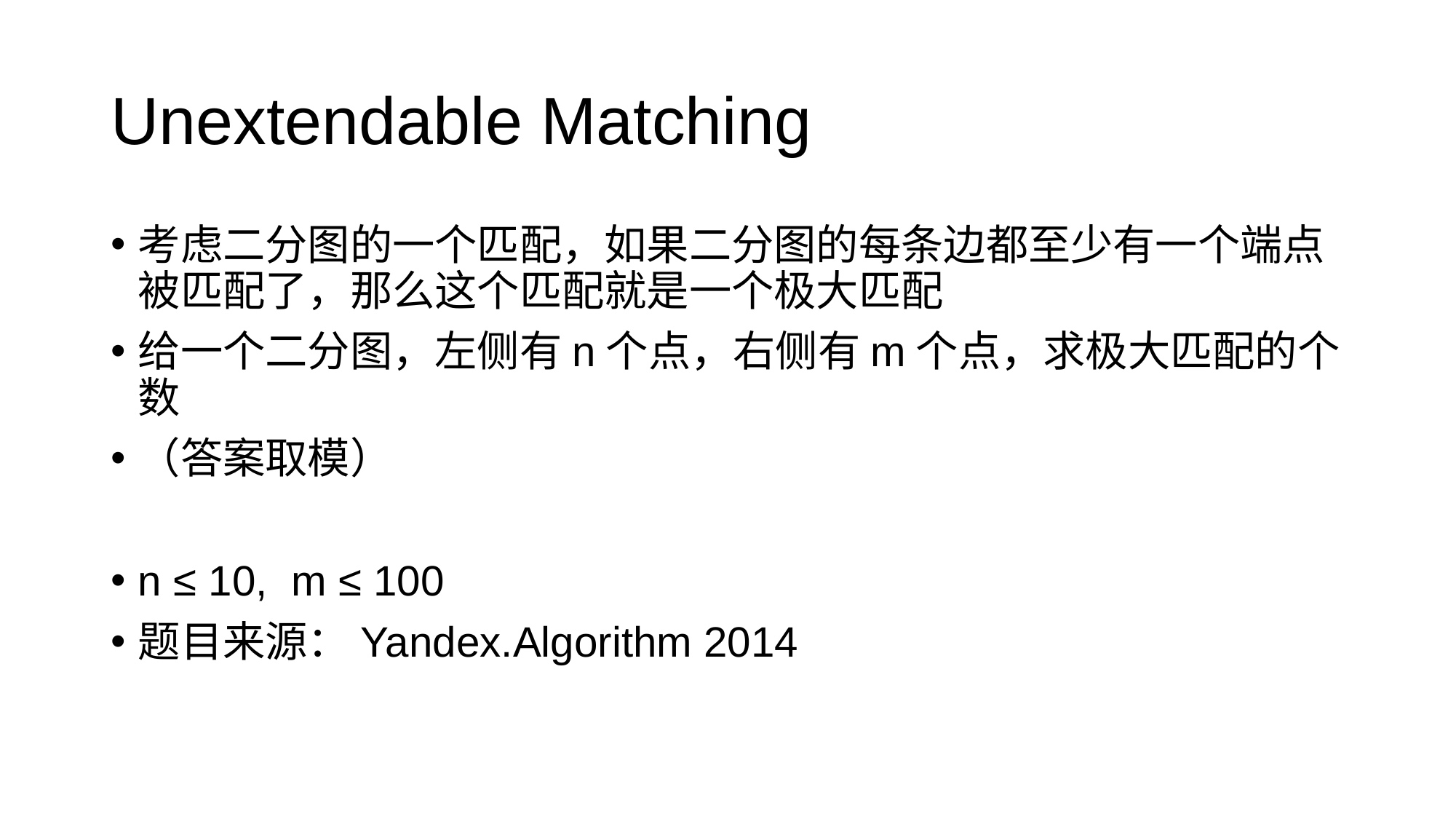

# Unextendable Matching
考虑二分图的一个匹配，如果二分图的每条边都至少有一个端点被匹配了，那么这个匹配就是一个极大匹配
给一个二分图，左侧有n个点，右侧有m个点，求极大匹配的个数
（答案取模）

n ≤ 10,  m ≤ 100
题目来源：Yandex.Algorithm 2014